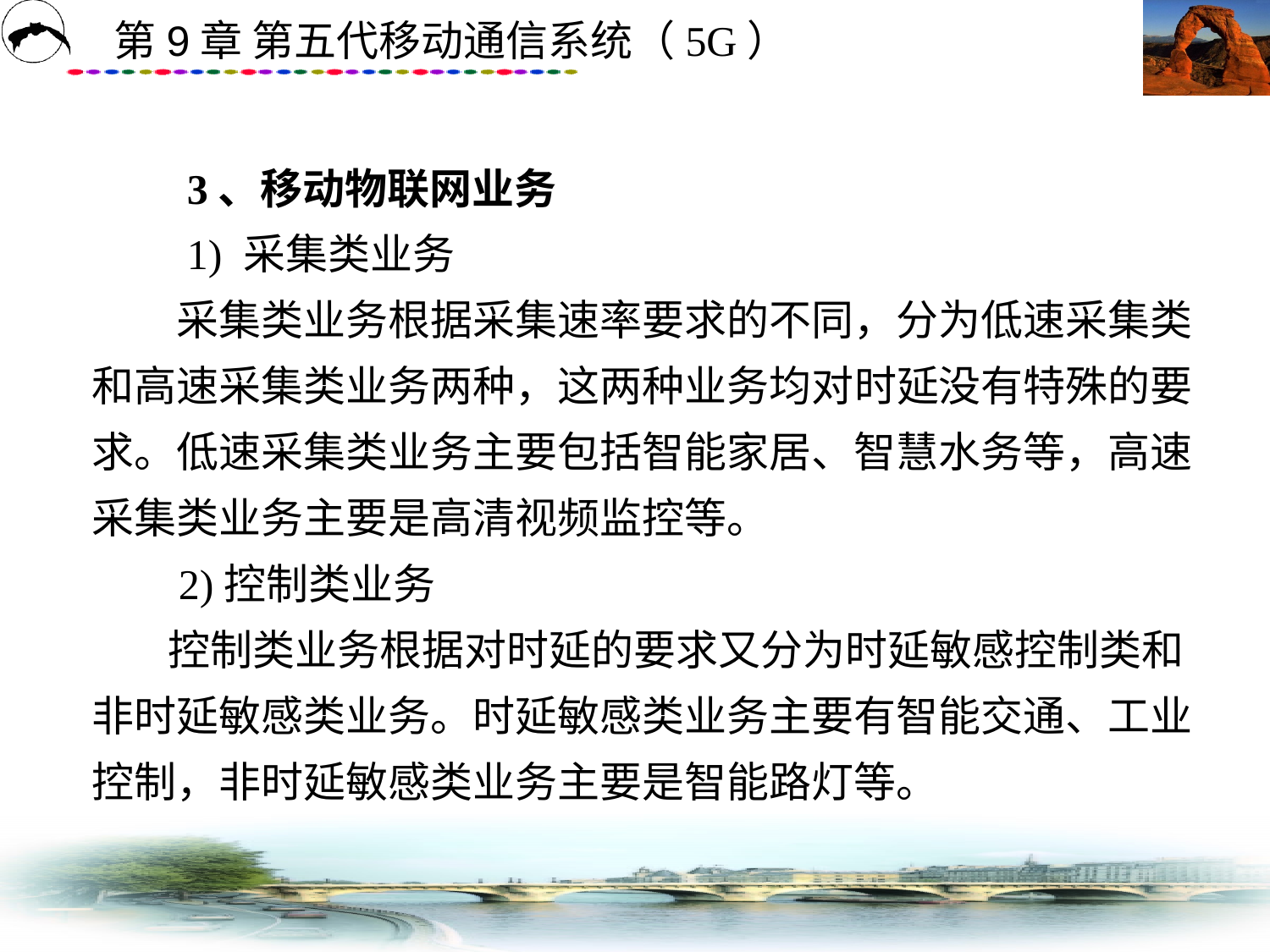

# 3、移动物联网业务 　　1) 采集类业务 　　采集类业务根据采集速率要求的不同，分为低速采集类和高速采集类业务两种，这两种业务均对时延没有特殊的要求。低速采集类业务主要包括智能家居、智慧水务等，高速采集类业务主要是高清视频监控等。 2)控制类业务 控制类业务根据对时延的要求又分为时延敏感控制类和非时延敏感类业务。时延敏感类业务主要有智能交通、工业控制，非时延敏感类业务主要是智能路灯等。